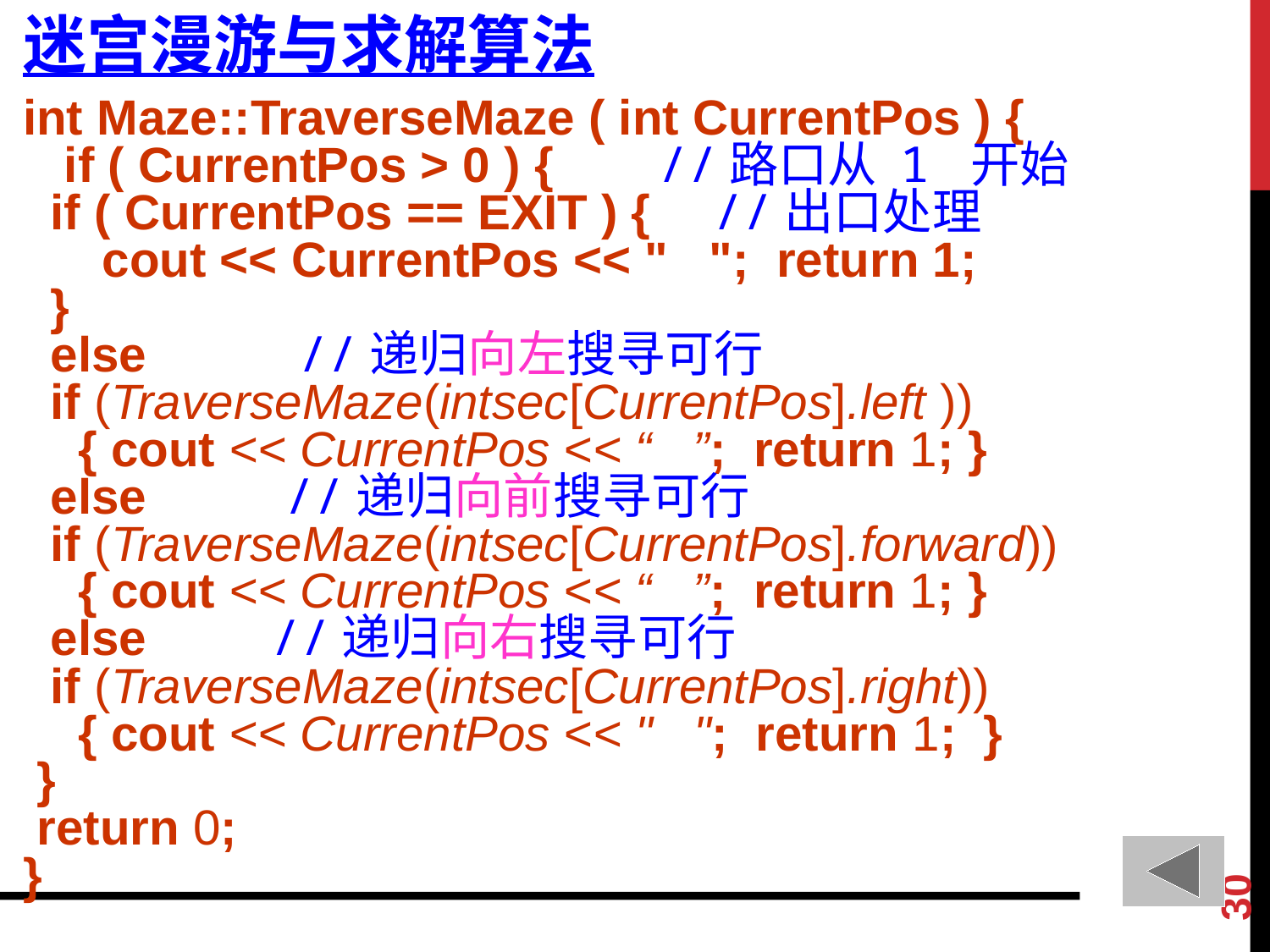

迷宫漫游与求解算法
int Maze::TraverseMaze ( int CurrentPos ) {
   if ( CurrentPos > 0 ) { 	//路口从 1 开始
  if ( CurrentPos == EXIT ) {	    //出口处理
      cout << CurrentPos << "   ";  return 1;
  }
  else           //递归向左搜寻可行
  if (TraverseMaze(intsec[CurrentPos].left ))
    { cout << CurrentPos << “   ”;  return 1; }
  else          //递归向前搜寻可行
  if (TraverseMaze(intsec[CurrentPos].forward))
    { cout << CurrentPos << “   ”;  return 1; }
  else         //递归向右搜寻可行
  if (TraverseMaze(intsec[CurrentPos].right))
    { cout << CurrentPos << "   ";  return 1;  }
 }
 return 0;
}
30